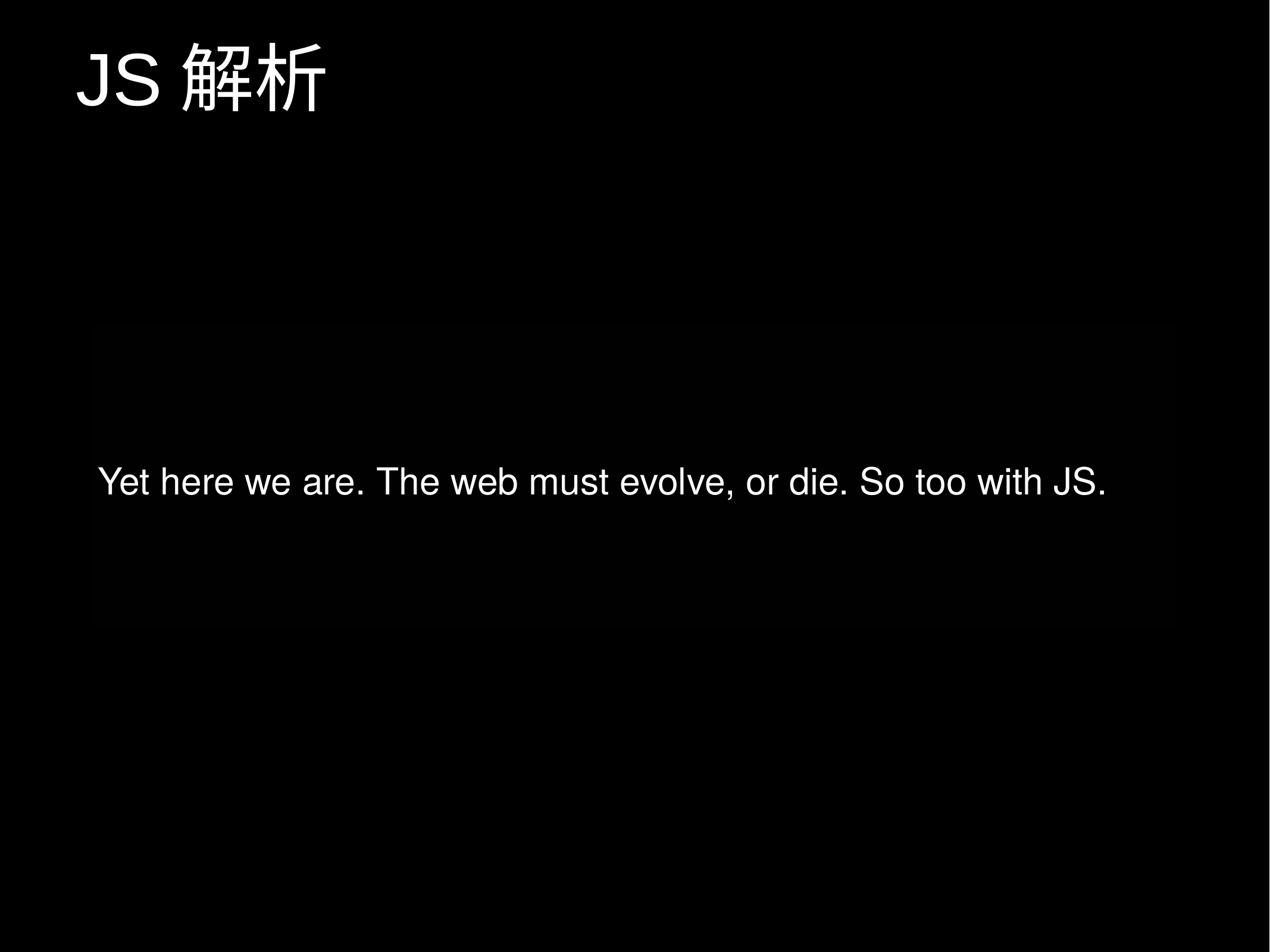

# JS解析
Yet here we are. The web must evolve, or die. So too with JS.